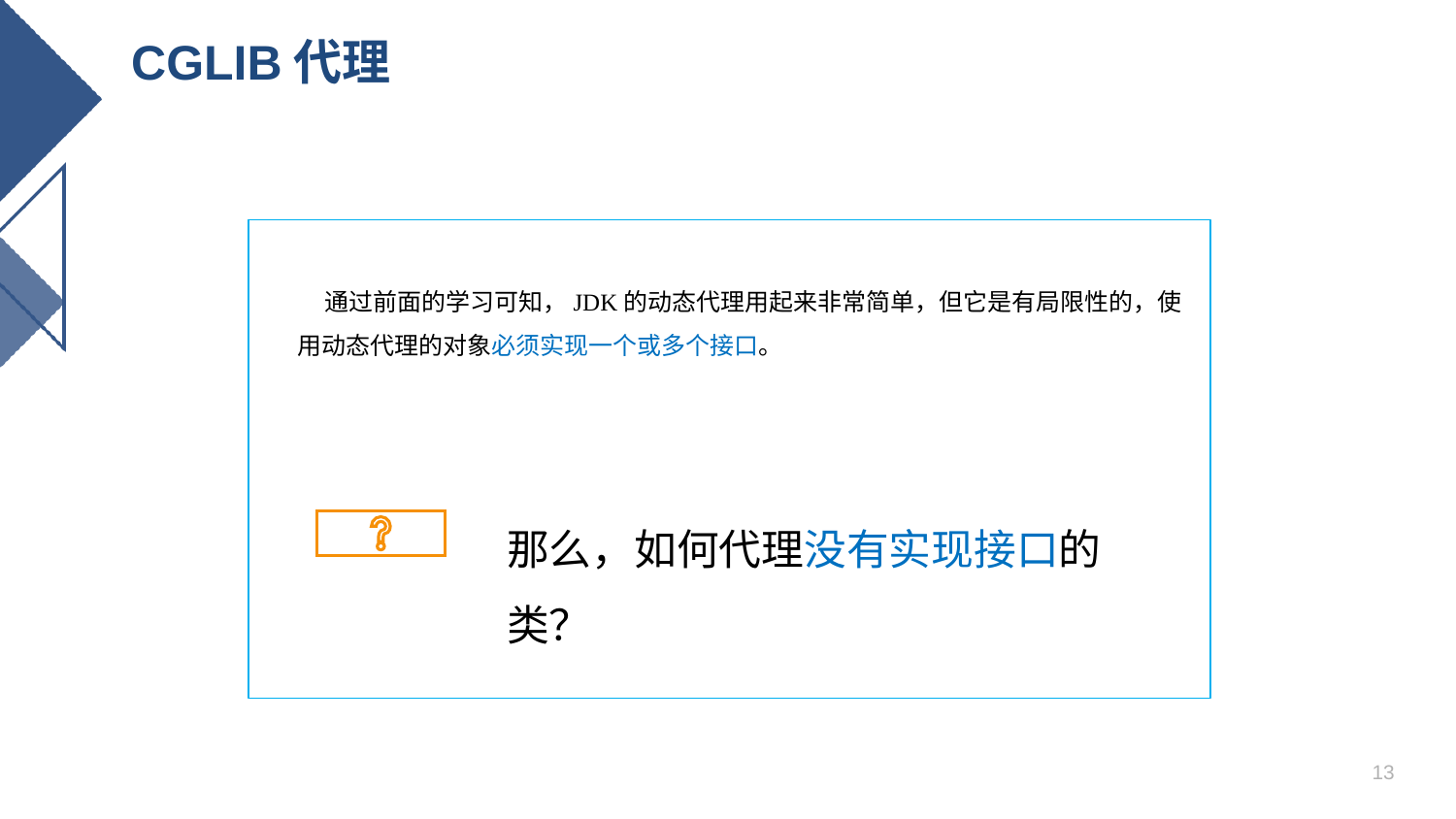

# CGLIB代理

    通过前面的学习可知，JDK的动态代理用起来非常简单，但它是有局限性的，使用动态代理的对象必须实现一个或多个接口。
那么，如何代理没有实现接口的类？

13